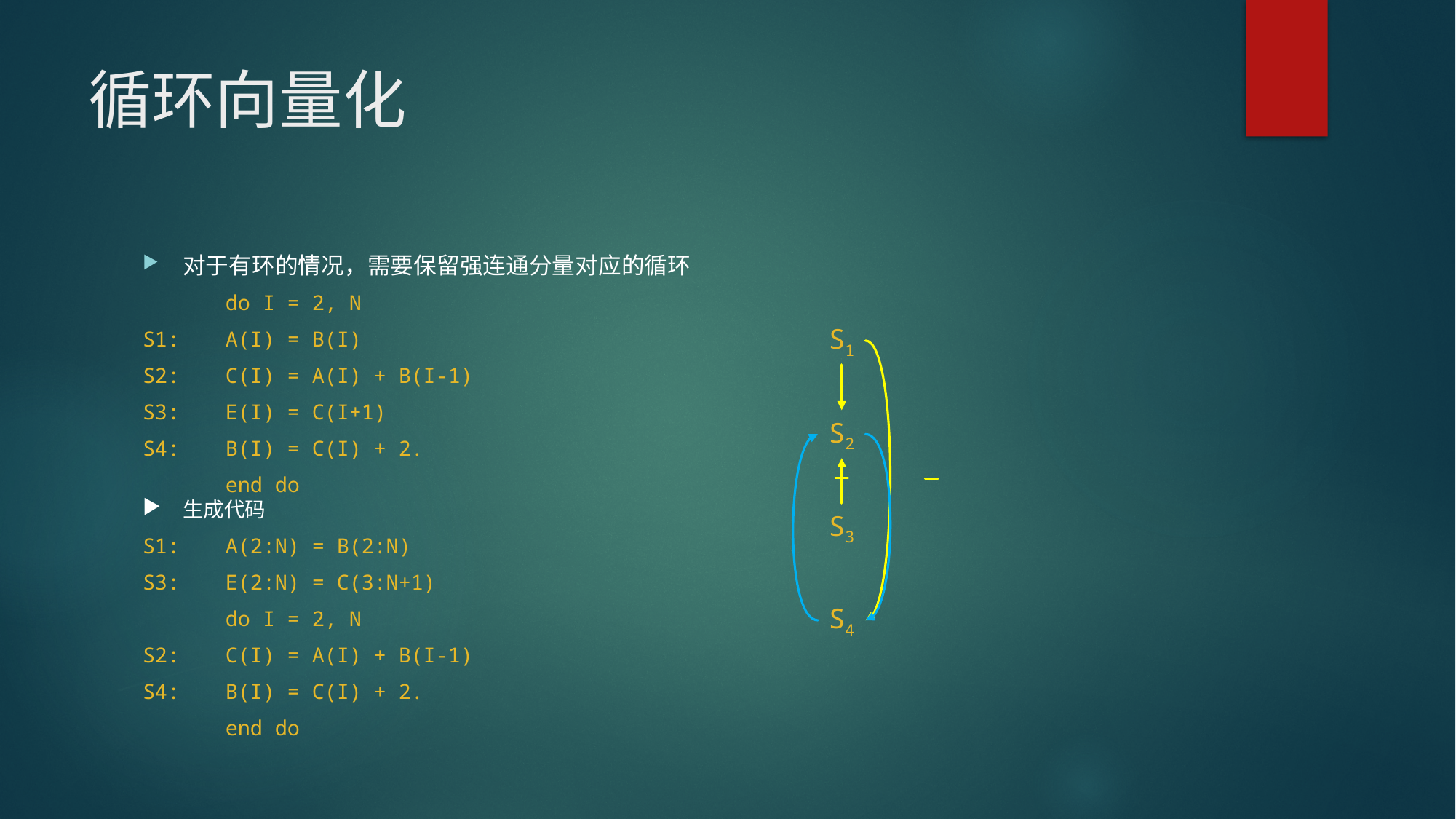

# 循环向量化
对于有环的情况，需要保留强连通分量对应的循环
	do I = 2, N
S1:		A(I) = B(I)
S2:		C(I) = A(I) + B(I-1)
S3:		E(I) = C(I+1)
S4:		B(I) = C(I) + 2.
	end do
生成代码
S1:	A(2:N) = B(2:N)
S3:	E(2:N) = C(3:N+1)
	do I = 2, N
S2:		C(I) = A(I) + B(I-1)
S4:		B(I) = C(I) + 2.
	end do

S1
S2
S3
S4